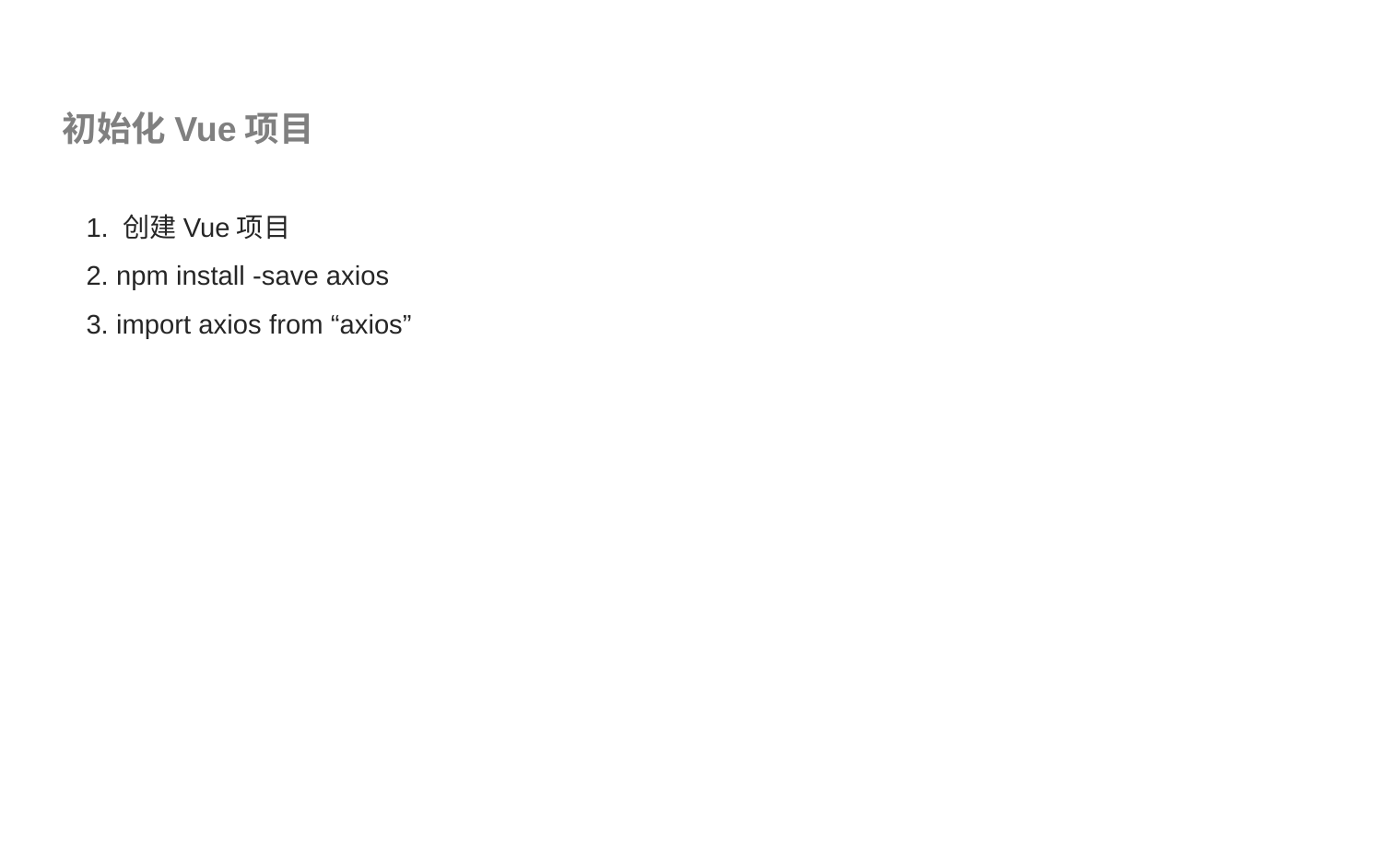

初始化Vue项目
1. 创建Vue项目
2. npm install -save axios
3. import axios from “axios”